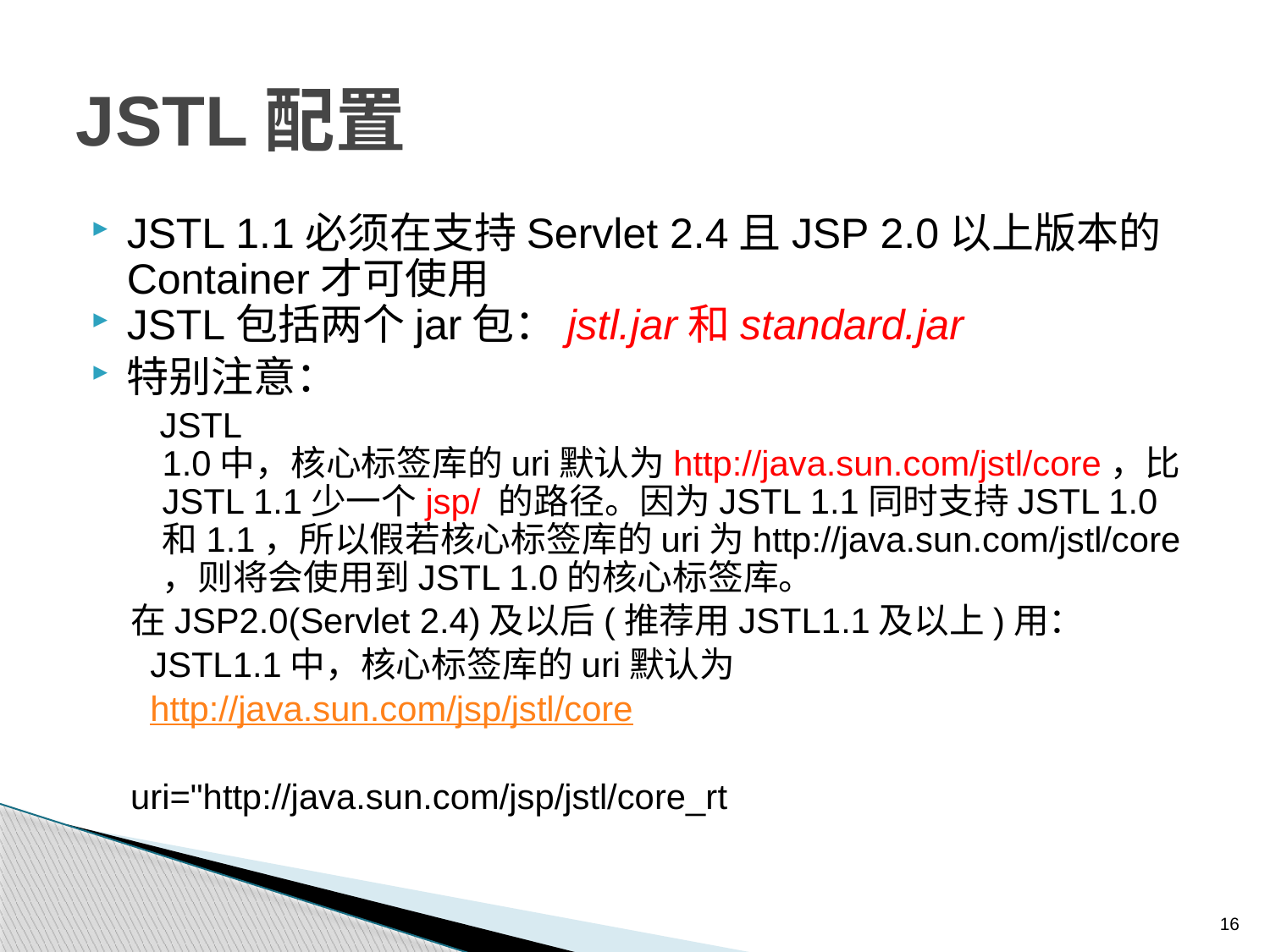

# JSTL配置
JSTL 1.1必须在支持Servlet 2.4且JSP 2.0以上版本的Container才可使用
JSTL包括两个jar包：jstl.jar和standard.jar
特别注意：
   JSTL 1.0中，核心标签库的uri默认为http://java.sun.com/jstl/core，比JSTL 1.1少一个jsp/ 的路径。因为JSTL 1.1同时支持JSTL 1.0和1.1，所以假若核心标签库的uri为http://java.sun.com/jstl/core，则将会使用到JSTL 1.0的核心标签库。
在JSP2.0(Servlet 2.4)及以后(推荐用JSTL1.1及以上)用：
  JSTL1.1中，核心标签库的uri默认为
  http://java.sun.com/jsp/jstl/core

uri="http://java.sun.com/jsp/jstl/core_rt

16